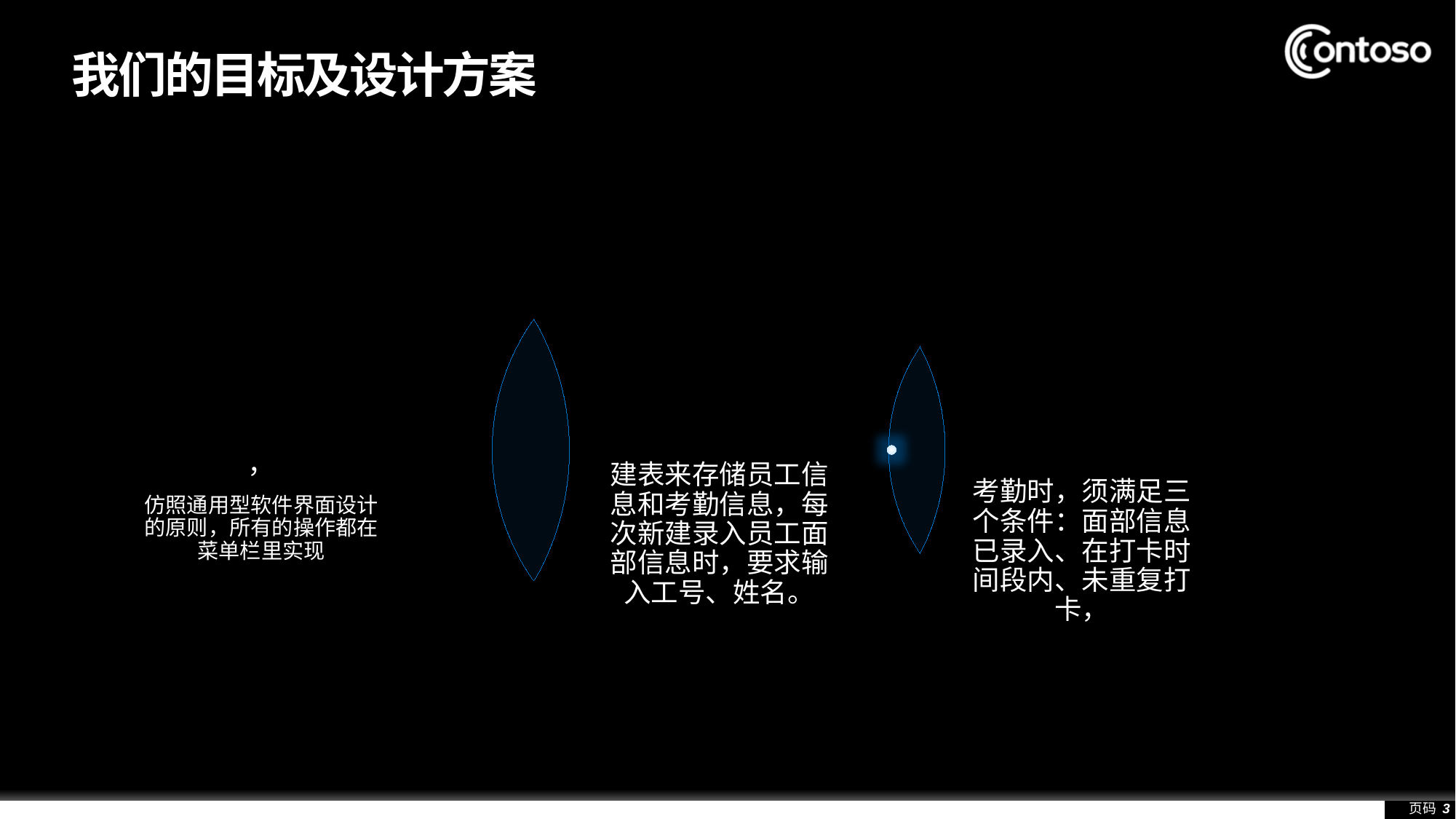

# 我们的目标及设计方案

，
仿照通用型软件界面设计的原则，所有的操作都在菜单栏里实现
建表来存储员工信息和考勤信息，每次新建录入员工面部信息时，要求输入工号、姓名。

考勤时，须满足三个条件：面部信息已录入、在打卡时间段内、未重复打卡，

页码 3